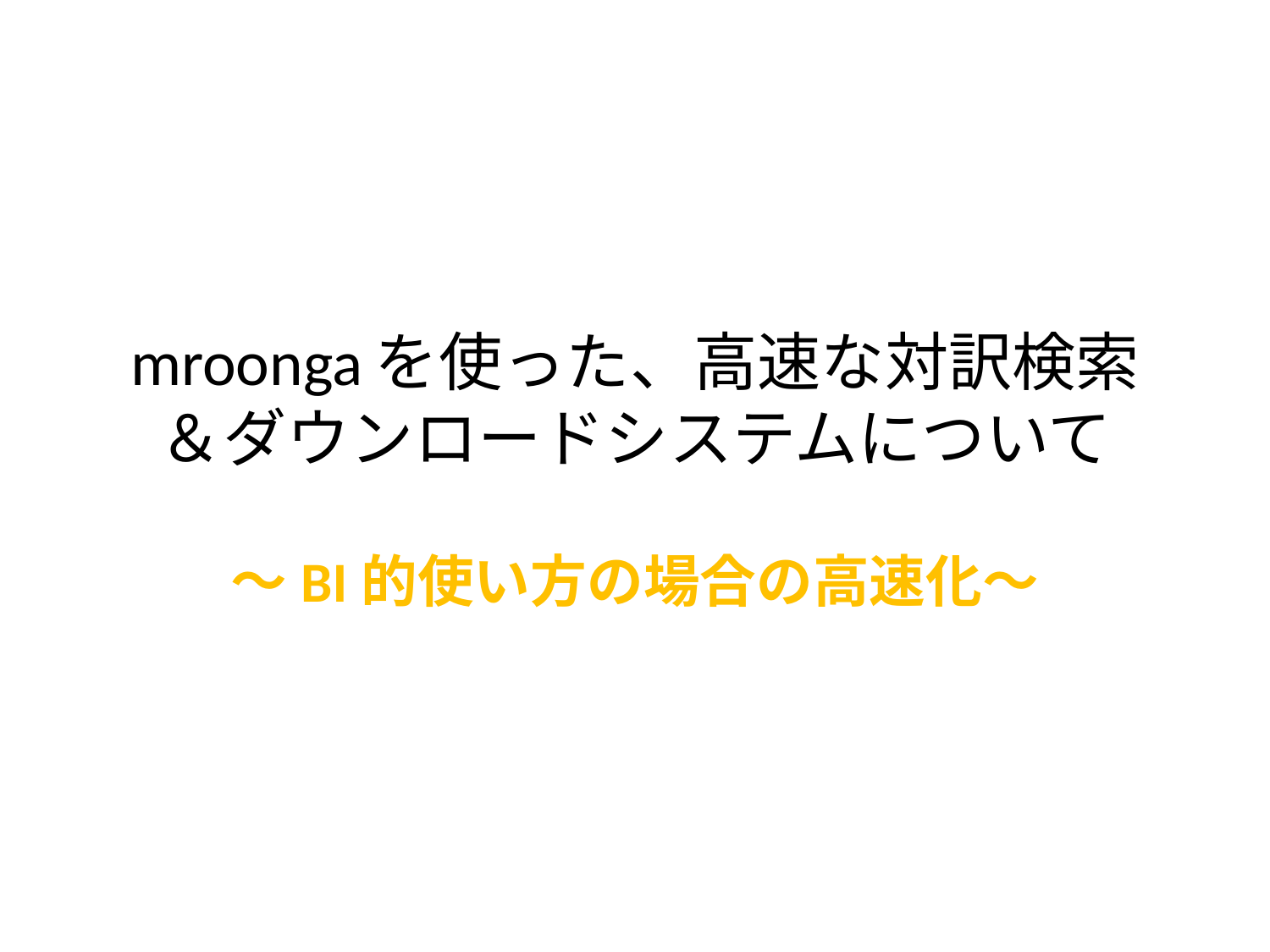

# mroongaを使った、高速な対訳検索＆ダウンロードシステムについて
～BI的使い方の場合の高速化～